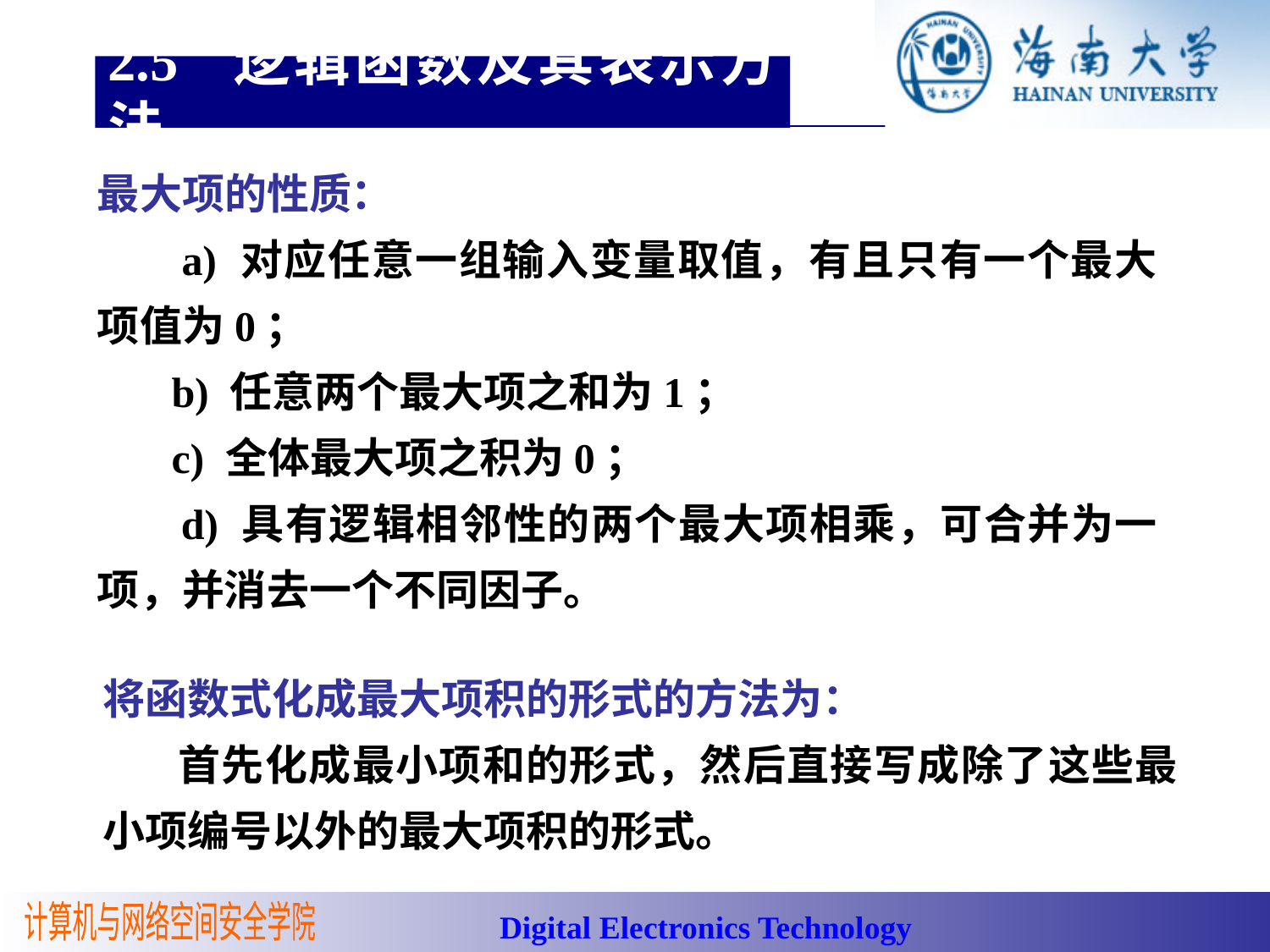

2.5  逻辑函数及其表示方法

最大项的性质：
       a) 对应任意一组输入变量取值，有且只有一个最大项值为0；
       b) 任意两个最大项之和为1；
       c) 全体最大项之积为0；
       d) 具有逻辑相邻性的两个最大项相乘，可合并为一项，并消去一个不同因子。
将函数式化成最大项积的形式的方法为：
      首先化成最小项和的形式，然后直接写成除了这些最小项编号以外的最大项积的形式。